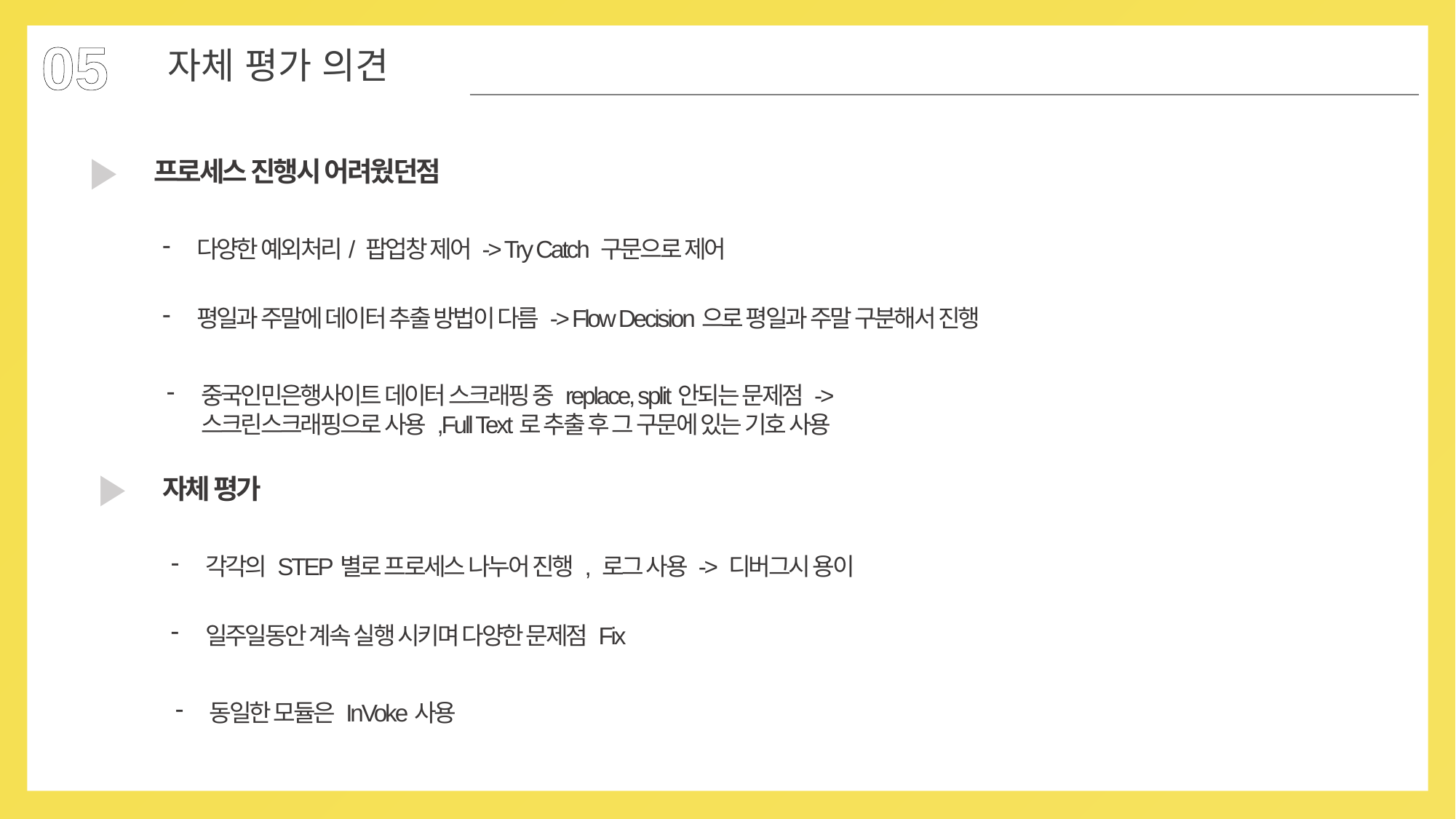

05

자체 평가 의견
▶
프로세스 진행시 어려웠던점
다양한 예외처리/ 팝업창 제어 -> Try Catch 구문으로 제어
평일과 주말에 데이터 추출 방법이 다름 -> Flow Decision으로 평일과 주말 구분해서 진행
중국인민은행사이트 데이터 스크래핑 중 replace, split안되는 문제점 -> 스크린스크래핑으로 사용 ,Full Text로 추출 후 그 구문에 있는 기호 사용
▶
자체 평가
각각의 STEP별로 프로세스 나누어 진행 , 로그 사용 -> 디버그시 용이
일주일동안 계속 실행 시키며 다양한 문제점 Fix
동일한 모듈은 InVoke사용